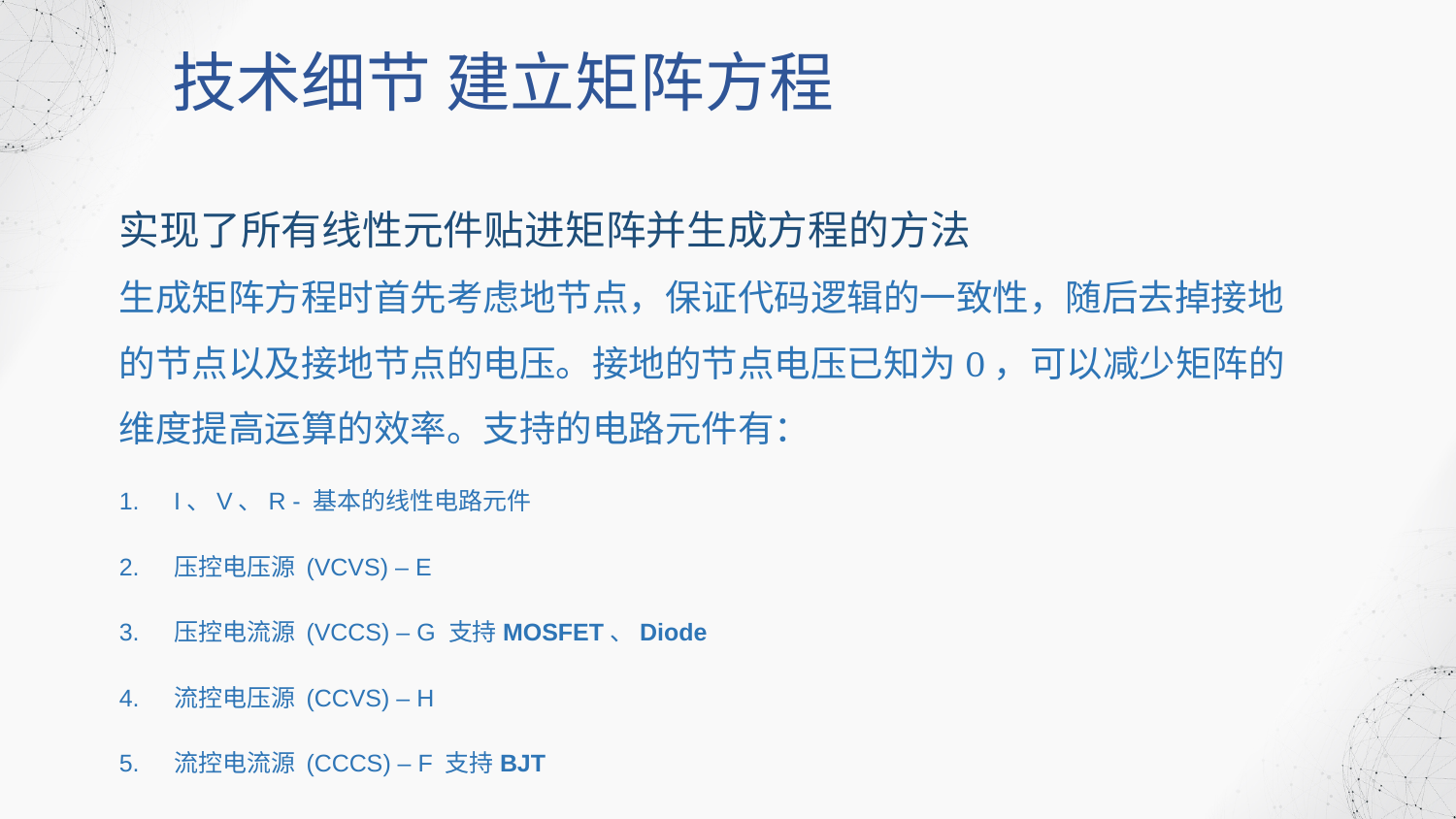

技术细节 建立矩阵方程
实现了所有线性元件贴进矩阵并生成方程的方法
生成矩阵方程时首先考虑地节点，保证代码逻辑的一致性，随后去掉接地的节点以及接地节点的电压。接地的节点电压已知为0，可以减少矩阵的维度提高运算的效率。支持的电路元件有：
I、V、R - 基本的线性电路元件
压控电压源 (VCVS) – E
压控电流源 (VCCS) – G 支持MOSFET、Diode
流控电压源 (CCVS) – H
流控电流源 (CCCS) – F 支持BJT